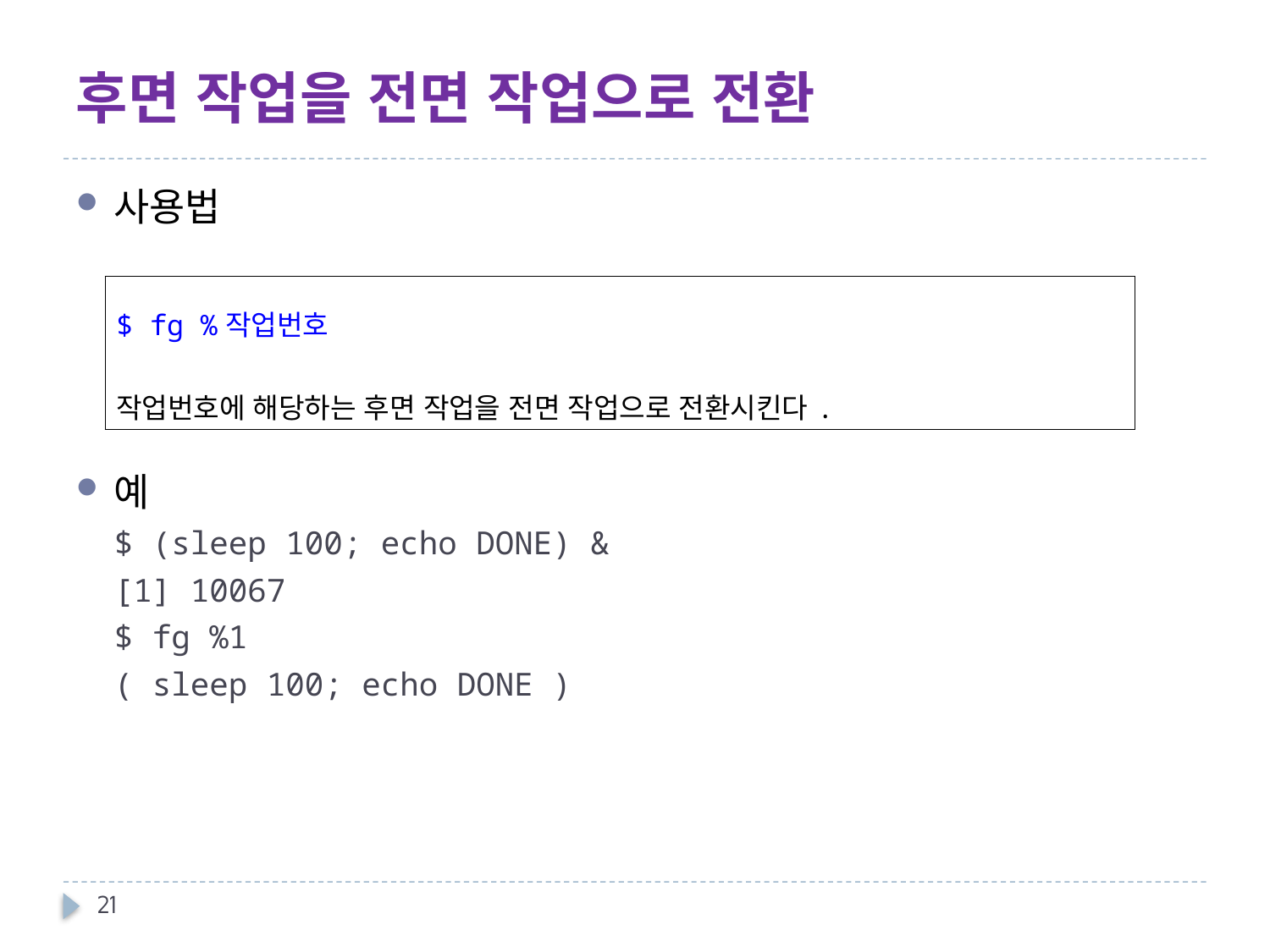

# 후면 작업을 전면 작업으로 전환
사용법

예
$ (sleep 100; echo DONE) &
[1] 10067
$ fg %1
( sleep 100; echo DONE )

| $ fg %작업번호 작업번호에 해당하는 후면 작업을 전면 작업으로 전환시킨다. |
| --- |

21